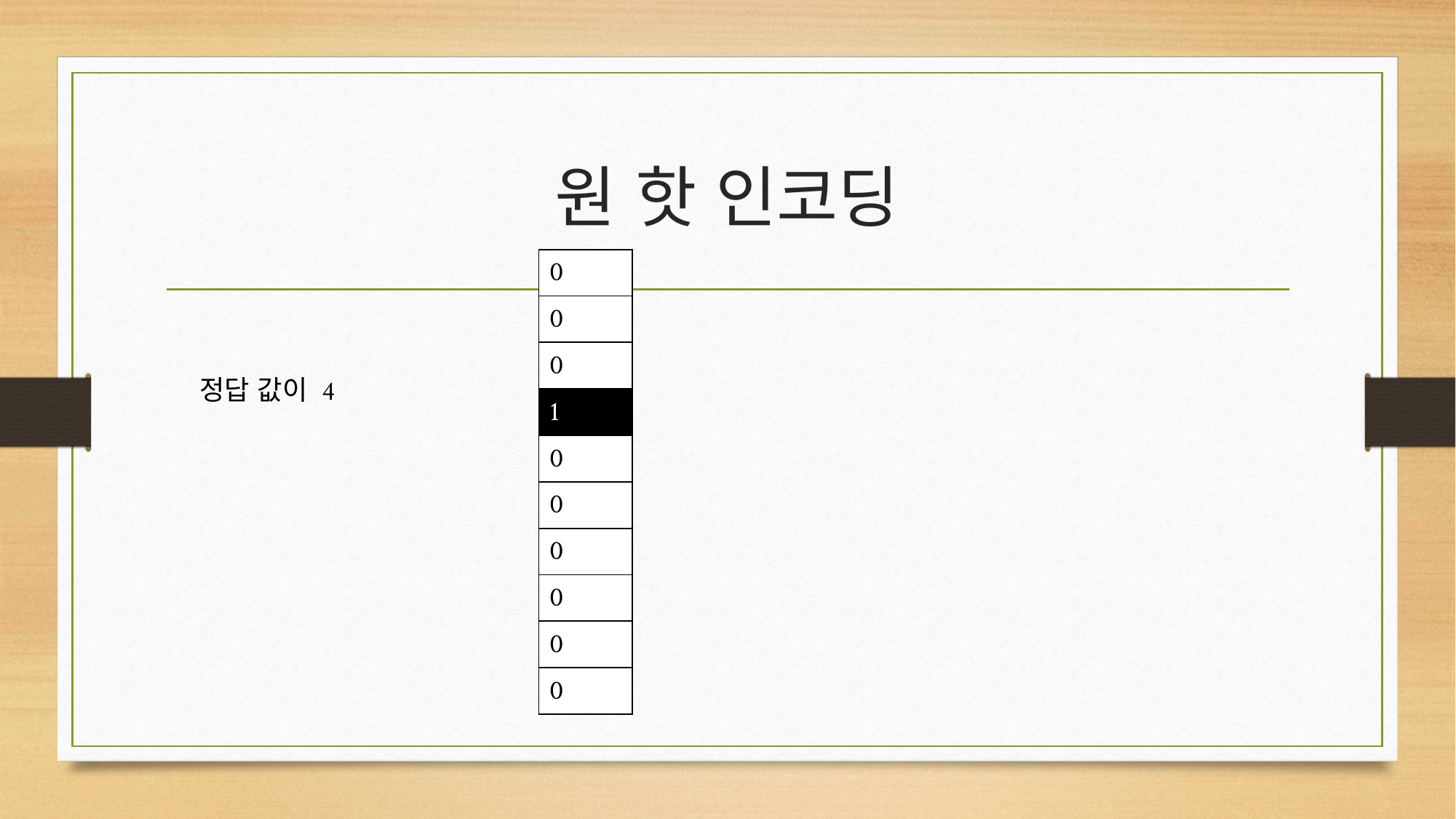

# 원 핫 인코딩
| 0 |
| --- |
| 0 |
| 0 |
| 1 |
| 0 |
| 0 |
| 0 |
| 0 |
| 0 |
| 0 |
정답 값이 4